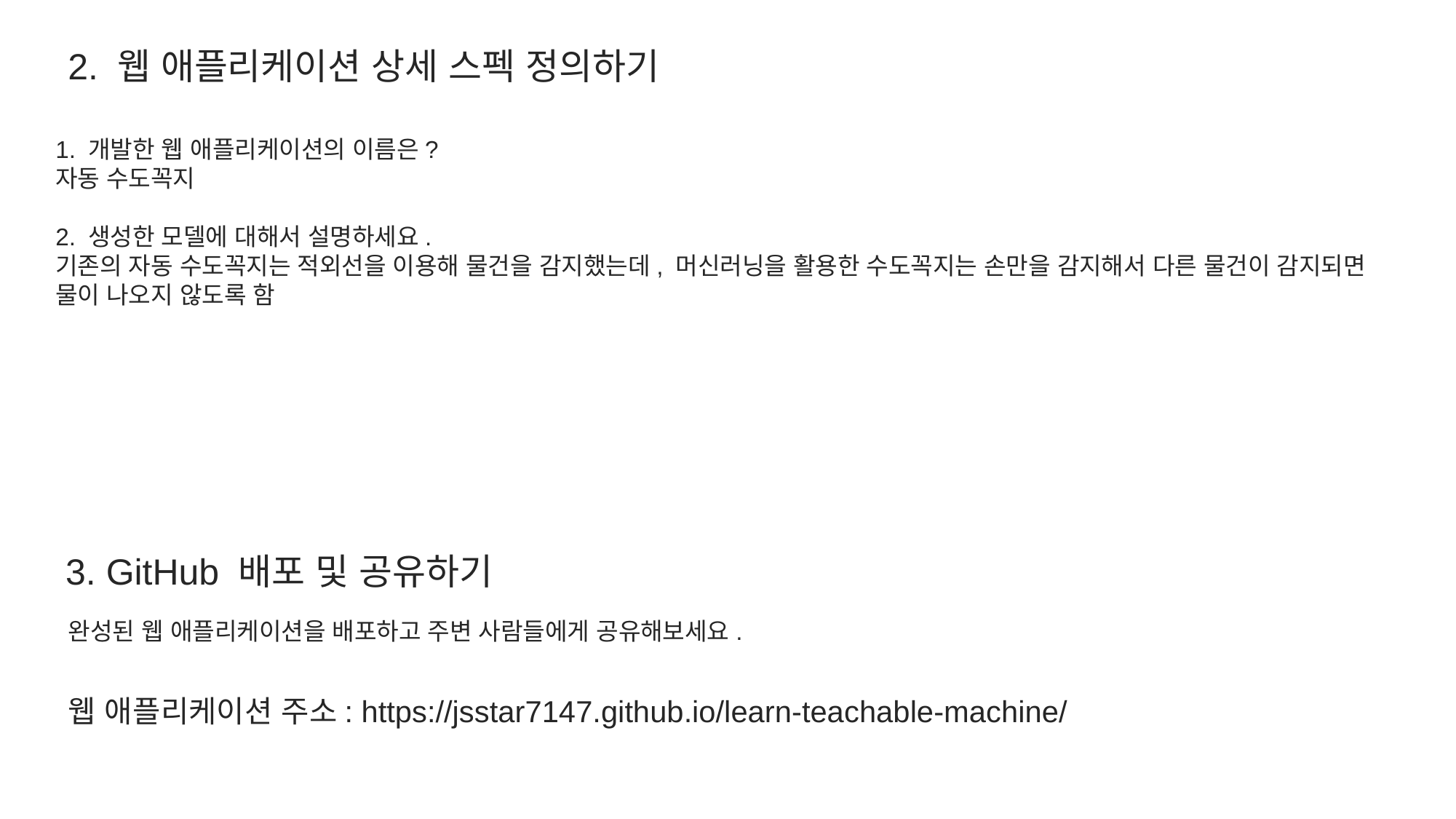

2. 웹 애플리케이션 상세 스펙 정의하기
1. 개발한 웹 애플리케이션의 이름은?
자동 수도꼭지
2. 생성한 모델에 대해서 설명하세요.
기존의 자동 수도꼭지는 적외선을 이용해 물건을 감지했는데, 머신러닝을 활용한 수도꼭지는 손만을 감지해서 다른 물건이 감지되면 물이 나오지 않도록 함
3. GitHub 배포 및 공유하기
완성된 웹 애플리케이션을 배포하고 주변 사람들에게 공유해보세요.
웹 애플리케이션 주소: https://jsstar7147.github.io/learn-teachable-machine/